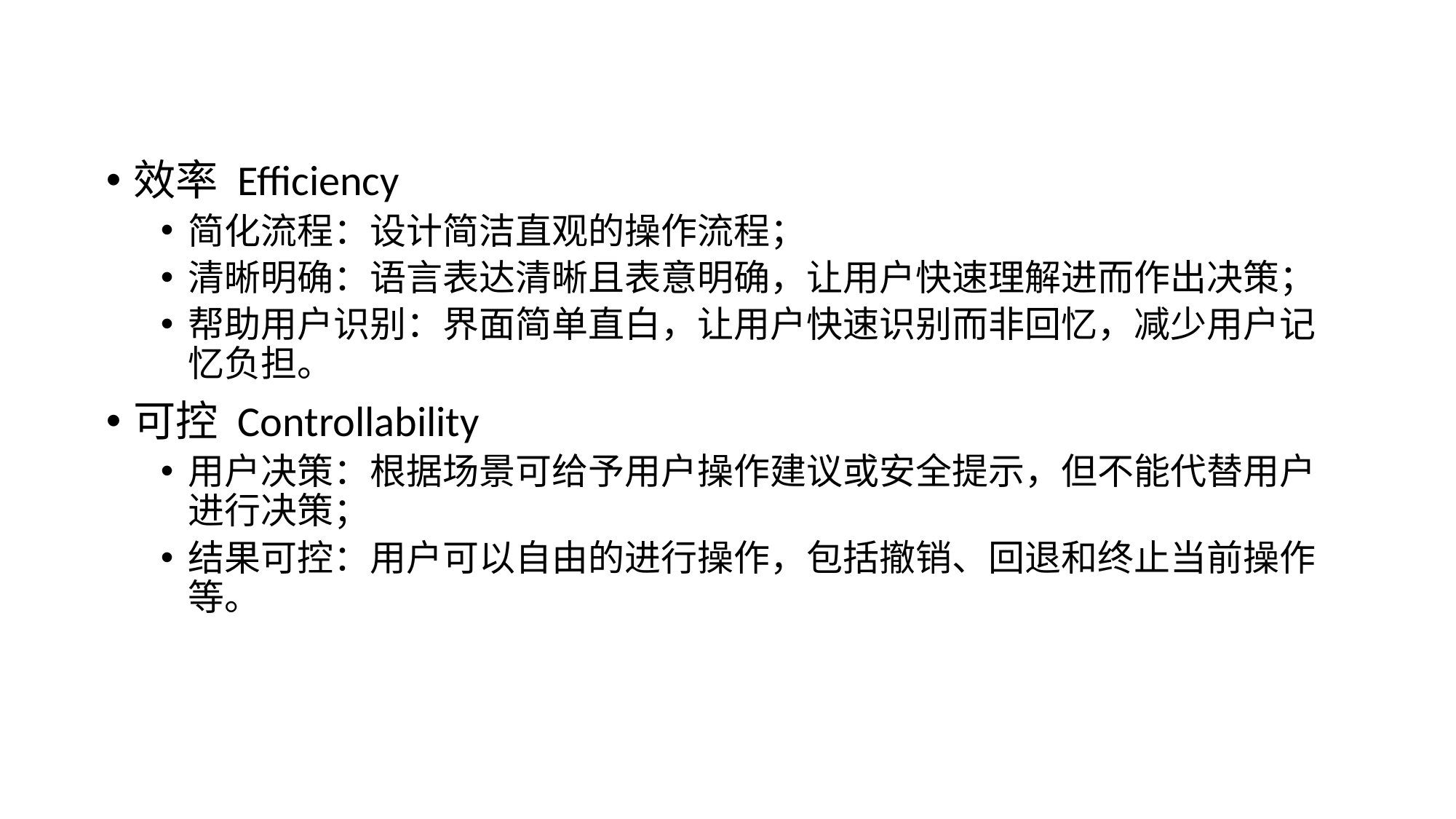

效率 Efficiency
简化流程：设计简洁直观的操作流程；
清晰明确：语言表达清晰且表意明确，让用户快速理解进而作出决策；
帮助用户识别：界面简单直白，让用户快速识别而非回忆，减少用户记忆负担。
可控 Controllability
用户决策：根据场景可给予用户操作建议或安全提示，但不能代替用户进行决策；
结果可控：用户可以自由的进行操作，包括撤销、回退和终止当前操作等。